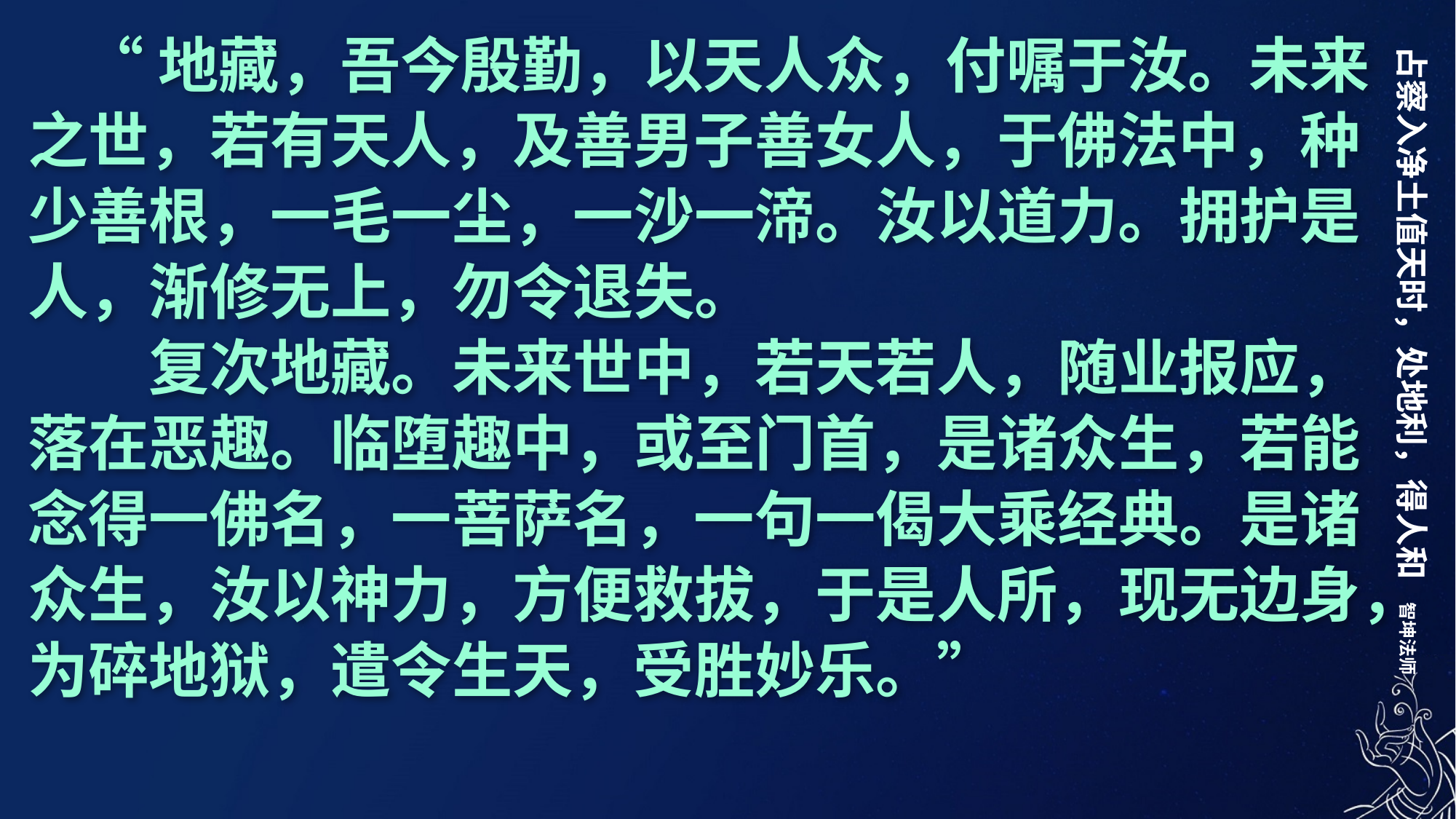

“地藏，吾今殷勤，以天人众，付嘱于汝。未来之世，若有天人，及善男子善女人，于佛法中，种少善根，一毛一尘，一沙一渧。汝以道力。拥护是人，渐修无上，勿令退失。
　　复次地藏。未来世中，若天若人，随业报应，落在恶趣。临堕趣中，或至门首，是诸众生，若能念得一佛名，一菩萨名，一句一偈大乘经典。是诸众生，汝以神力，方便救拔，于是人所，现无边身，为碎地狱，遣令生天，受胜妙乐。”